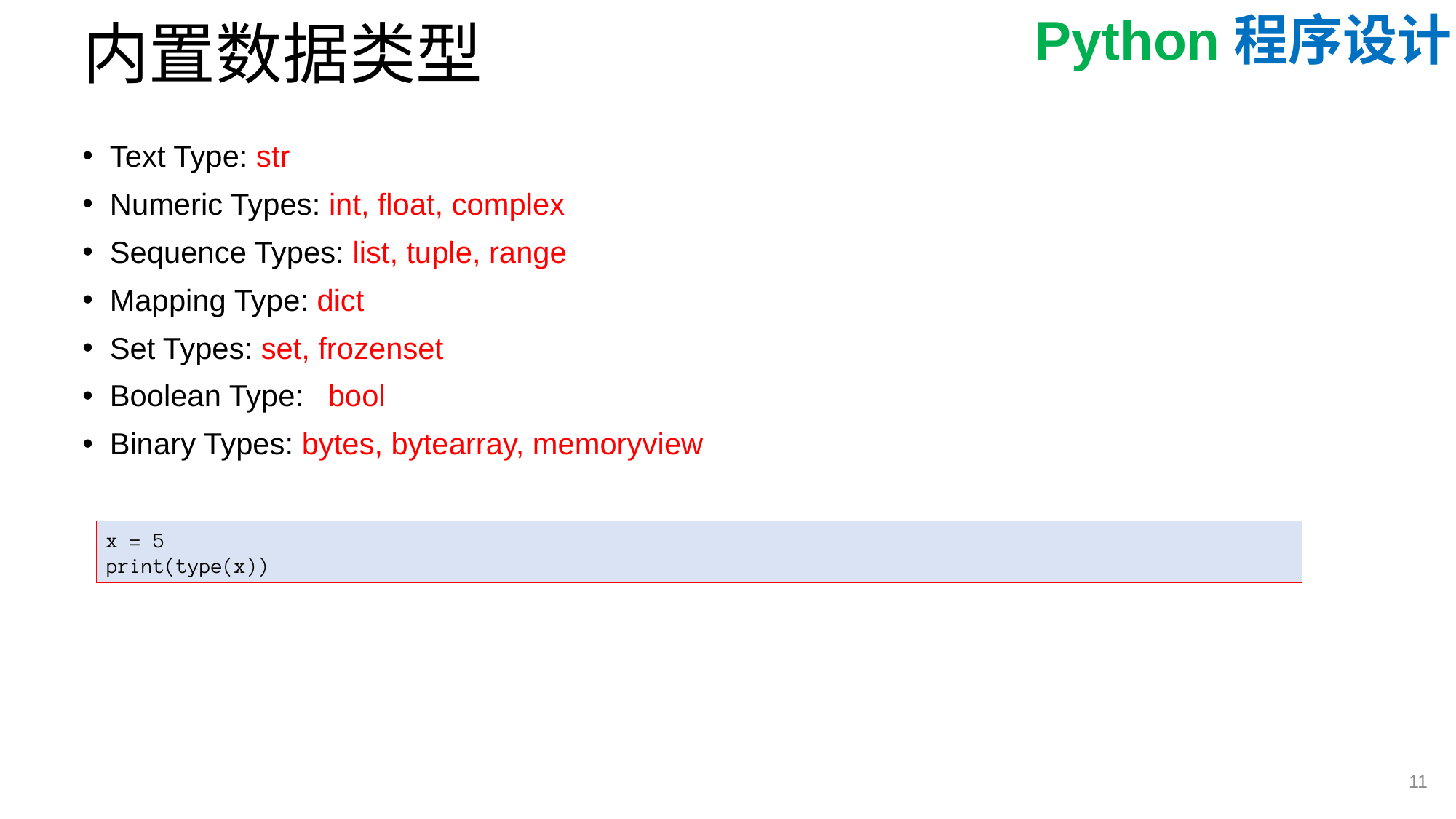

# 内置数据类型
Text Type: str
Numeric Types: int, float, complex
Sequence Types: list, tuple, range
Mapping Type: dict
Set Types: set, frozenset
Boolean Type:	bool
Binary Types: bytes, bytearray, memoryview
x = 5
print(type(x))
11